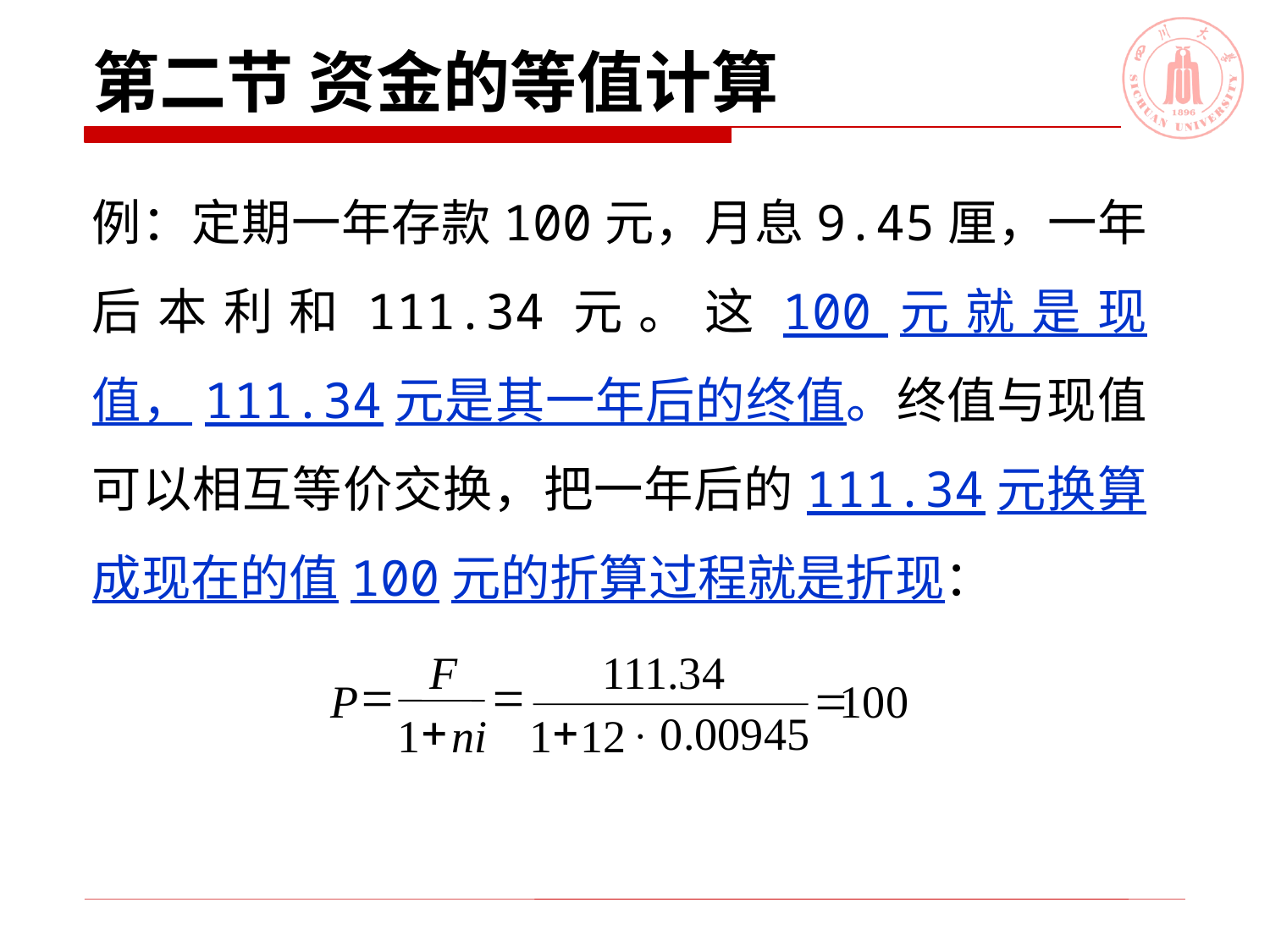

# 第二节 资金的等值计算
例：定期一年存款100元，月息9.45厘，一年后本利和111.34元。这100元就是现值，111.34元是其一年后的终值。终值与现值可以相互等价交换，把一年后的111.34元换算成现在的值100元的折算过程就是折现：

F
111.34
=
P
100
+
0.00945
ni
12
1

=
+
⋅
=
1